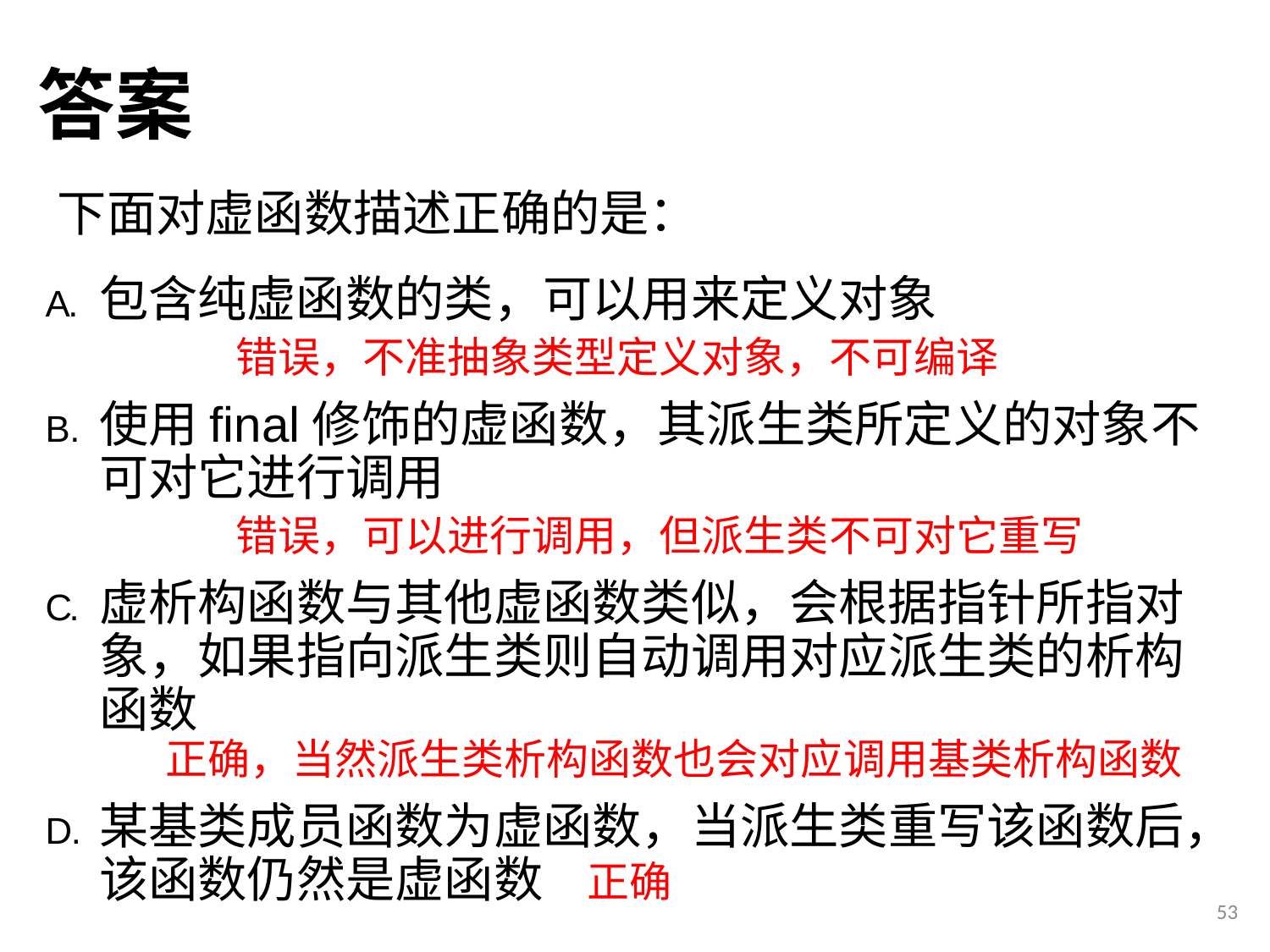

# 答案
下面对虚函数描述正确的是：
包含纯虚函数的类，可以用来定义对象
	错误，不准抽象类型定义对象，不可编译
使用final修饰的虚函数，其派生类所定义的对象不可对它进行调用
	错误，可以进行调用，但派生类不可对它重写
虚析构函数与其他虚函数类似，会根据指针所指对象，如果指向派生类则自动调用对应派生类的析构函数
       正确，当然派生类析构函数也会对应调用基类析构函数
某基类成员函数为虚函数，当派生类重写该函数后，该函数仍然是虚函数    正确
53